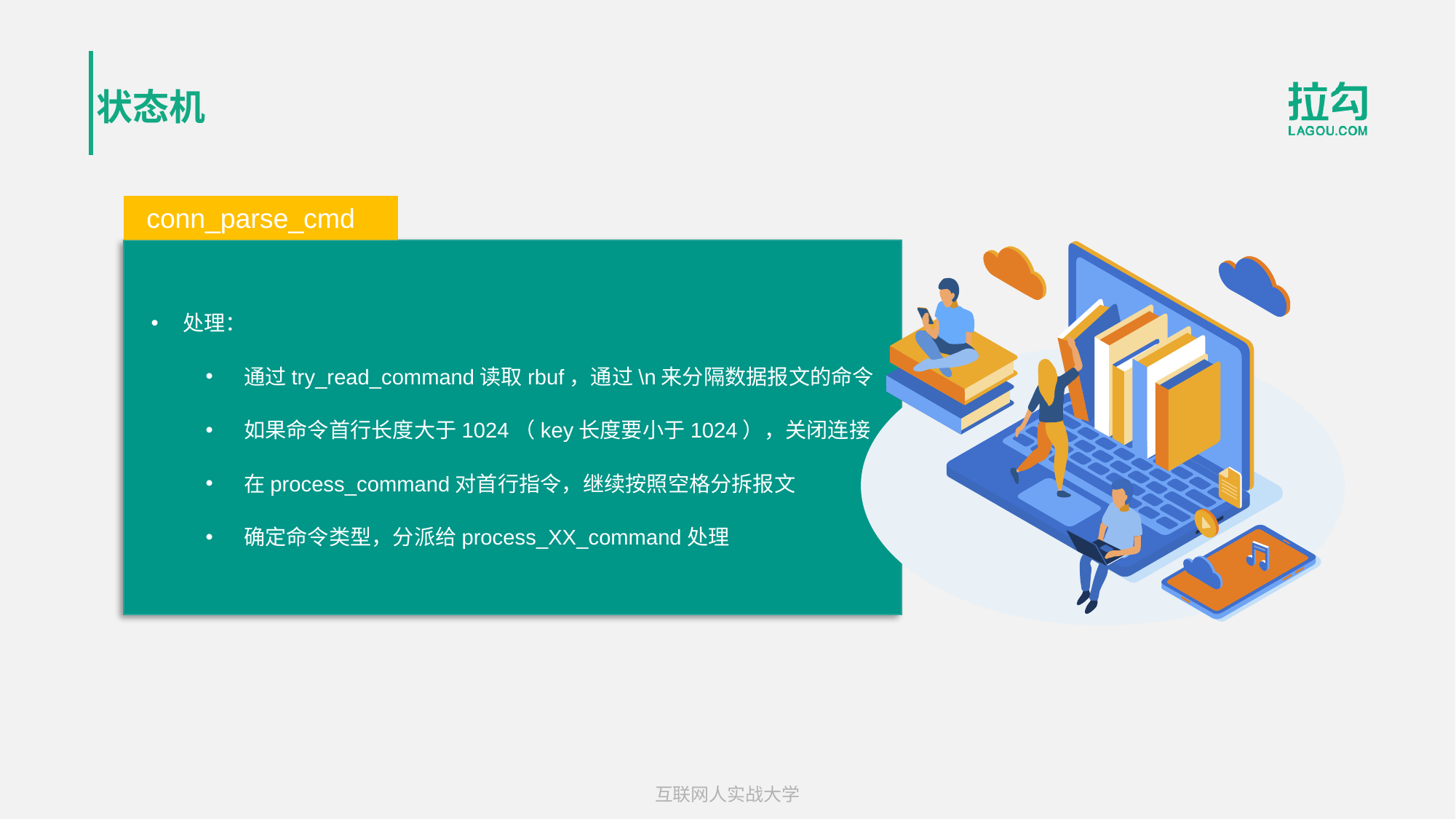

# 状态机
conn_parse_cmd

处理：
通过try_read_command读取rbuf，通过\n来分隔数据报文的命令
如果命令首行长度大于1024（key长度要小于1024），关闭连接
在process_command对首行指令，继续按照空格分拆报文
确定命令类型，分派给process_XX_command处理